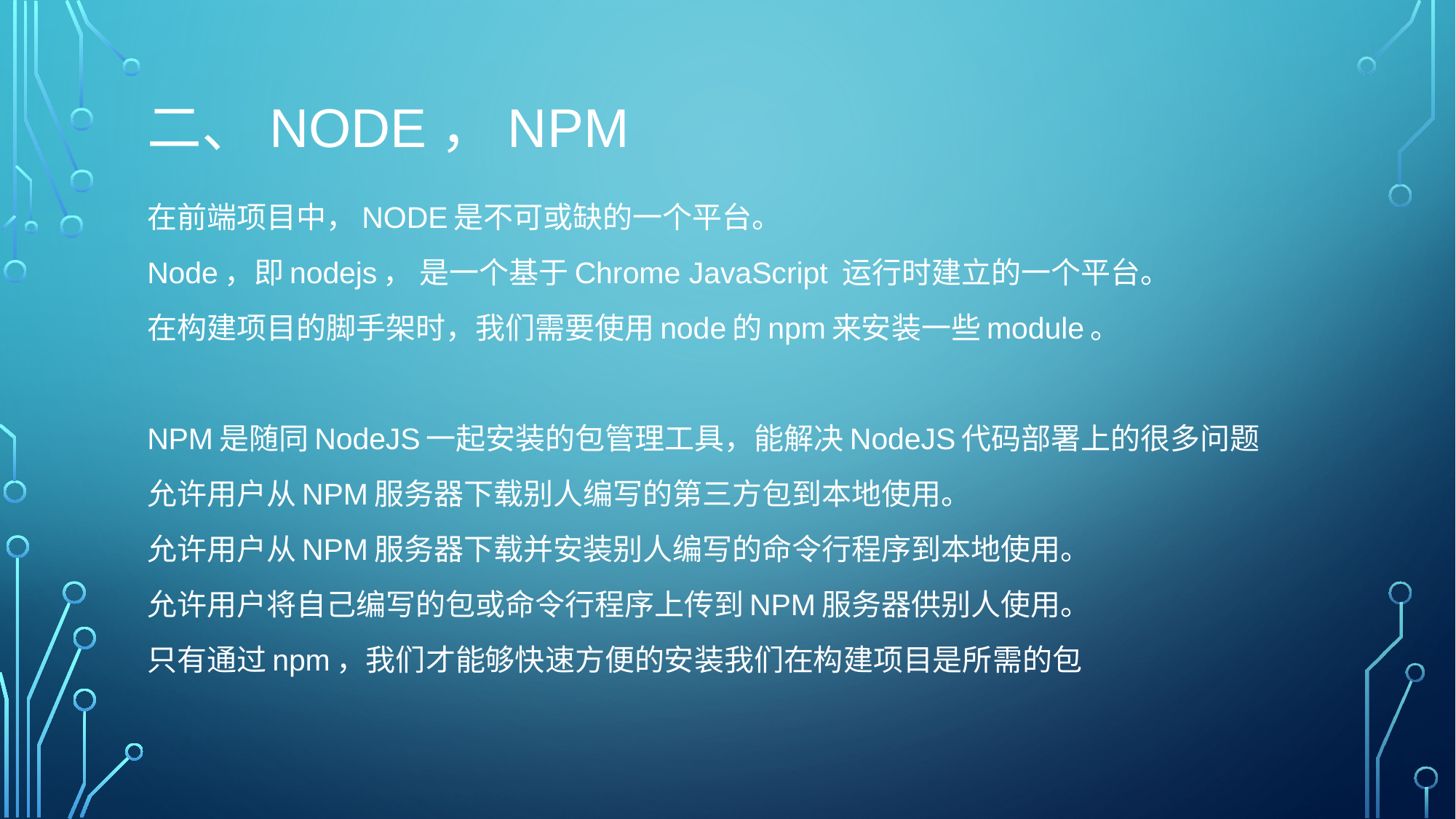

# 二、node，npm
在前端项目中，NODE是不可或缺的一个平台。
Node，即nodejs， 是一个基于Chrome JavaScript 运行时建立的一个平台。
在构建项目的脚手架时，我们需要使用node的npm来安装一些module。

NPM是随同NodeJS一起安装的包管理工具，能解决NodeJS代码部署上的很多问题
允许用户从NPM服务器下载别人编写的第三方包到本地使用。
允许用户从NPM服务器下载并安装别人编写的命令行程序到本地使用。
允许用户将自己编写的包或命令行程序上传到NPM服务器供别人使用。
只有通过npm，我们才能够快速方便的安装我们在构建项目是所需的包